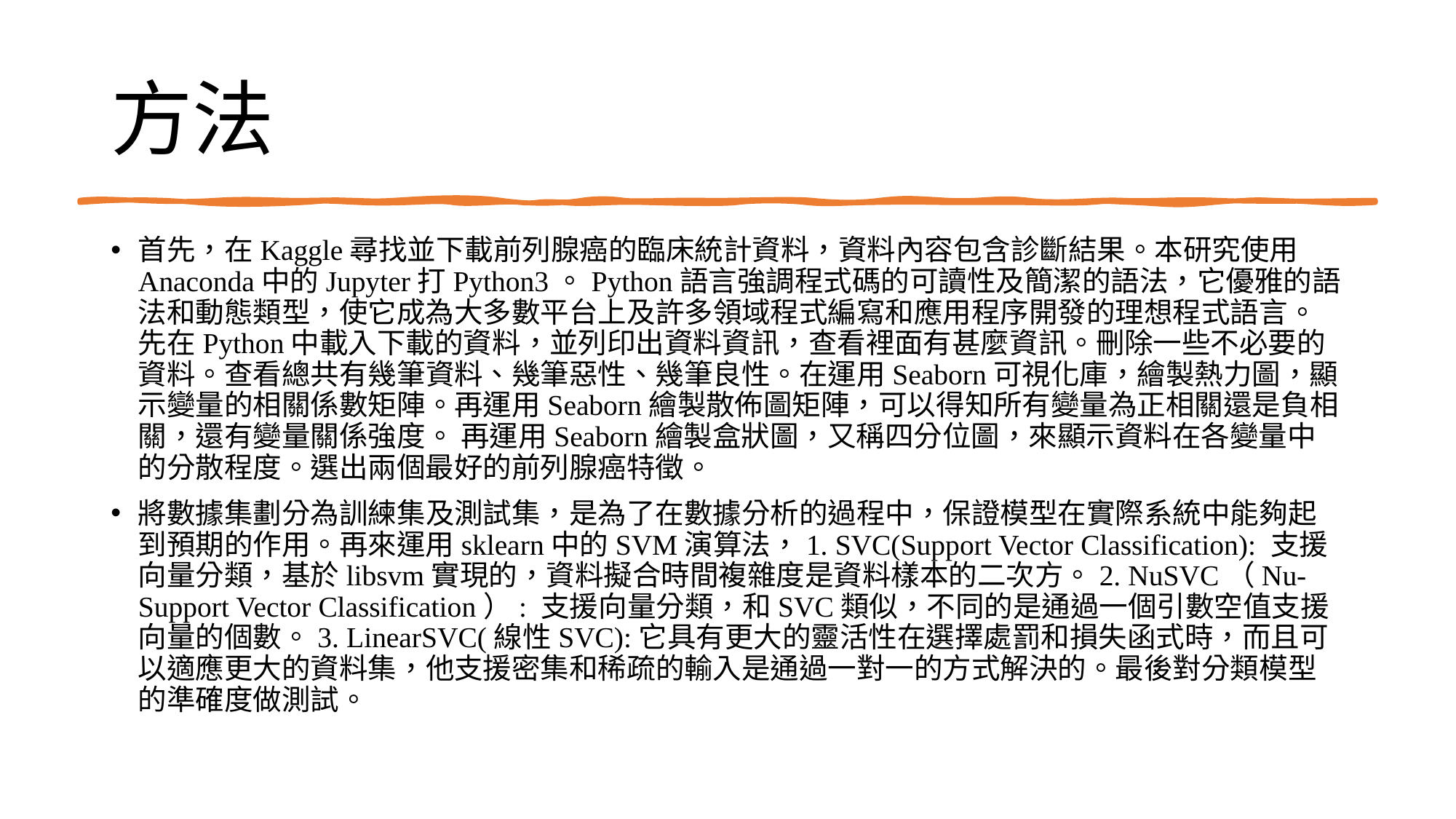

# 方法

首先，在Kaggle尋找並下載前列腺癌的臨床統計資料，資料內容包含診斷結果。本研究使用Anaconda中的Jupyter打Python3。Python語言強調程式碼的可讀性及簡潔的語法，它優雅的語法和動態類型，使它成為大多數平台上及許多領域程式編寫和應用程序開發的理想程式語言。先在Python中載入下載的資料，並列印出資料資訊，查看裡面有甚麼資訊。刪除一些不必要的資料。查看總共有幾筆資料、幾筆惡性、幾筆良性。在運用Seaborn可視化庫，繪製熱力圖，顯示變量的相關係數矩陣。再運用Seaborn繪製散佈圖矩陣，可以得知所有變量為正相關還是負相關，還有變量關係強度。 再運用Seaborn繪製盒狀圖，又稱四分位圖，來顯示資料在各變量中的分散程度。選出兩個最好的前列腺癌特徵。
將數據集劃分為訓練集及測試集，是為了在數據分析的過程中，保證模型在實際系統中能夠起到預期的作用。再來運用sklearn中的SVM演算法，1. SVC(Support Vector Classification): 支援向量分類，基於libsvm實現的，資料擬合時間複雜度是資料樣本的二次方。2. NuSVC（Nu-Support Vector Classification）: 支援向量分類，和SVC類似，不同的是通過一個引數空值支援向量的個數。3. LinearSVC(線性SVC):它具有更大的靈活性在選擇處罰和損失函式時，而且可以適應更大的資料集，他支援密集和稀疏的輸入是通過一對一的方式解決的。最後對分類模型的準確度做測試。